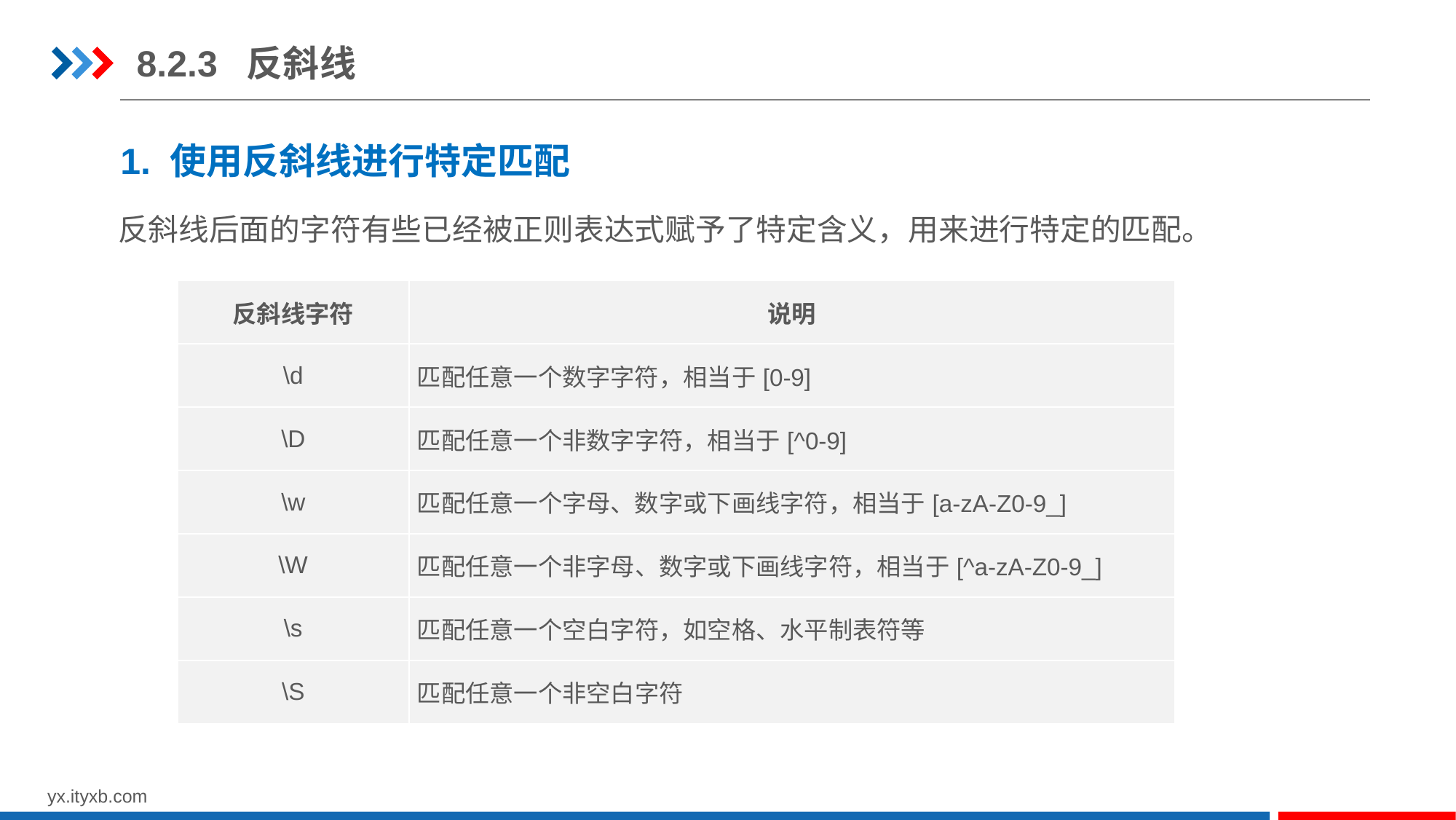

8.2.3  反斜线
1. 使用反斜线进行特定匹配

反斜线后面的字符有些已经被正则表达式赋予了特定含义，用来进行特定的匹配。
| 反斜线字符 | 说明 |
| --- | --- |
| \d | 匹配任意一个数字字符，相当于[0-9] |
| \D | 匹配任意一个非数字字符，相当于[^0-9] |
| \w | 匹配任意一个字母、数字或下画线字符，相当于[a-zA-Z0-9\_] |
| \W | 匹配任意一个非字母、数字或下画线字符，相当于[^a-zA-Z0-9\_] |
| \s | 匹配任意一个空白字符，如空格、水平制表符等 |
| \S | 匹配任意一个非空白字符 |